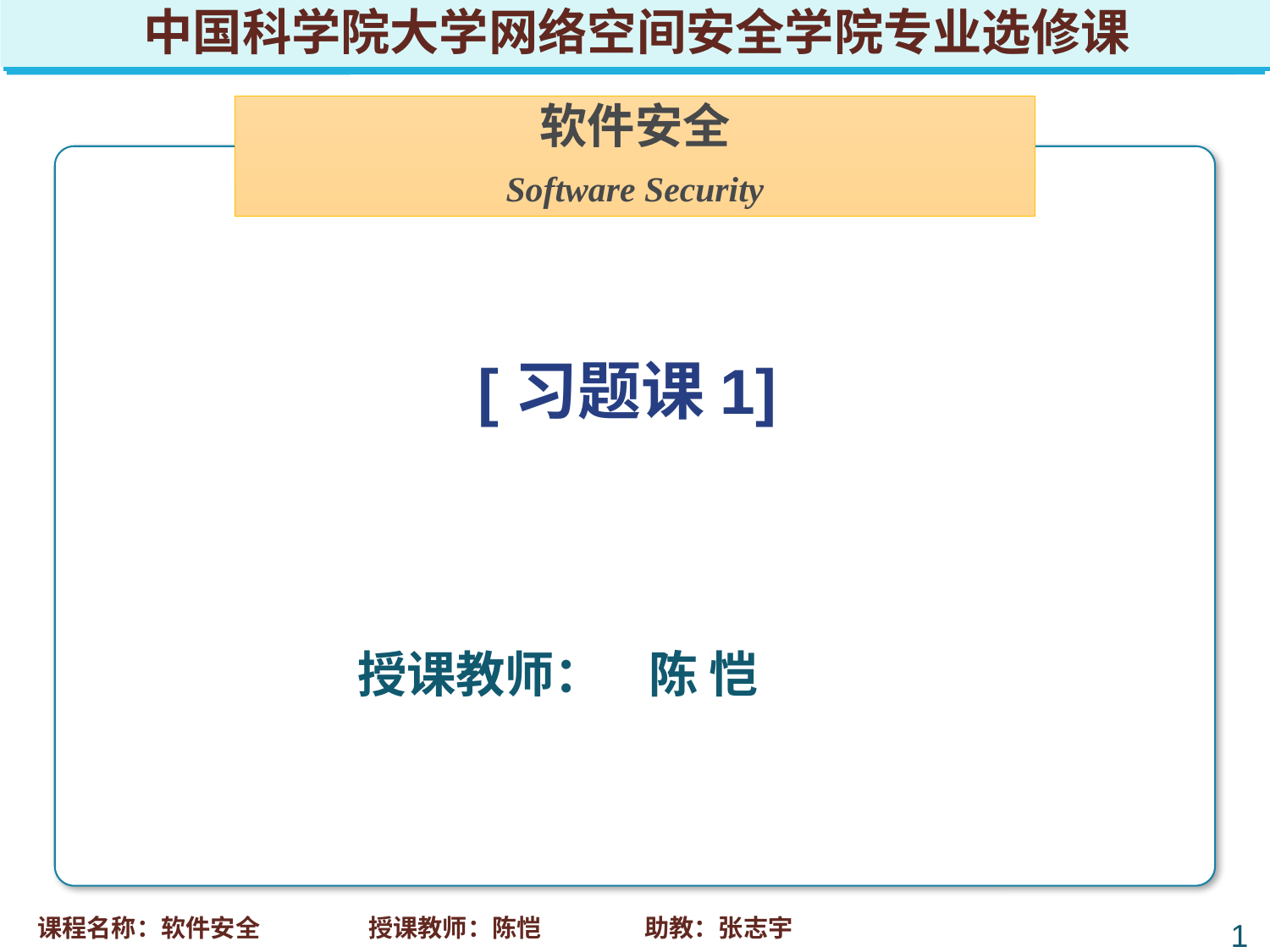

中国科学院大学网络空间安全学院专业选修课
软件安全
Software Security
[习题课1]
授课教师：    陈 恺

1